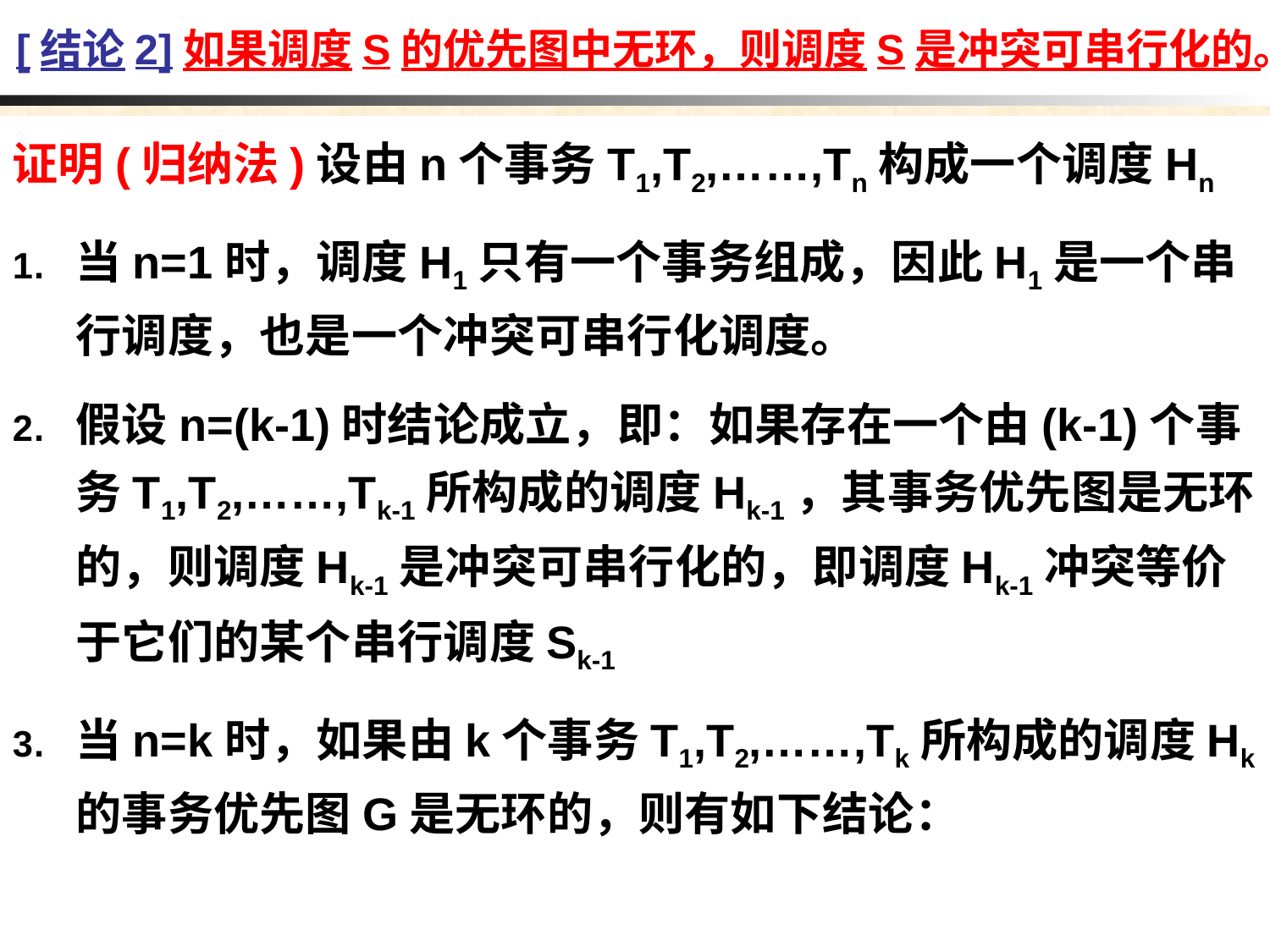

# [结论2]如果调度S的优先图中无环，则调度S是冲突可串行化的。
证明(归纳法)设由n个事务T1,T2,……,Tn构成一个调度Hn
当n=1时，调度H1只有一个事务组成，因此H1是一个串行调度，也是一个冲突可串行化调度。
假设n=(k-1)时结论成立，即：如果存在一个由(k-1)个事务T1,T2,……,Tk-1所构成的调度Hk-1，其事务优先图是无环的，则调度Hk-1是冲突可串行化的，即调度Hk-1冲突等价于它们的某个串行调度Sk-1
当n=k时，如果由k个事务T1,T2,……,Tk所构成的调度Hk的事务优先图G是无环的，则有如下结论：
85